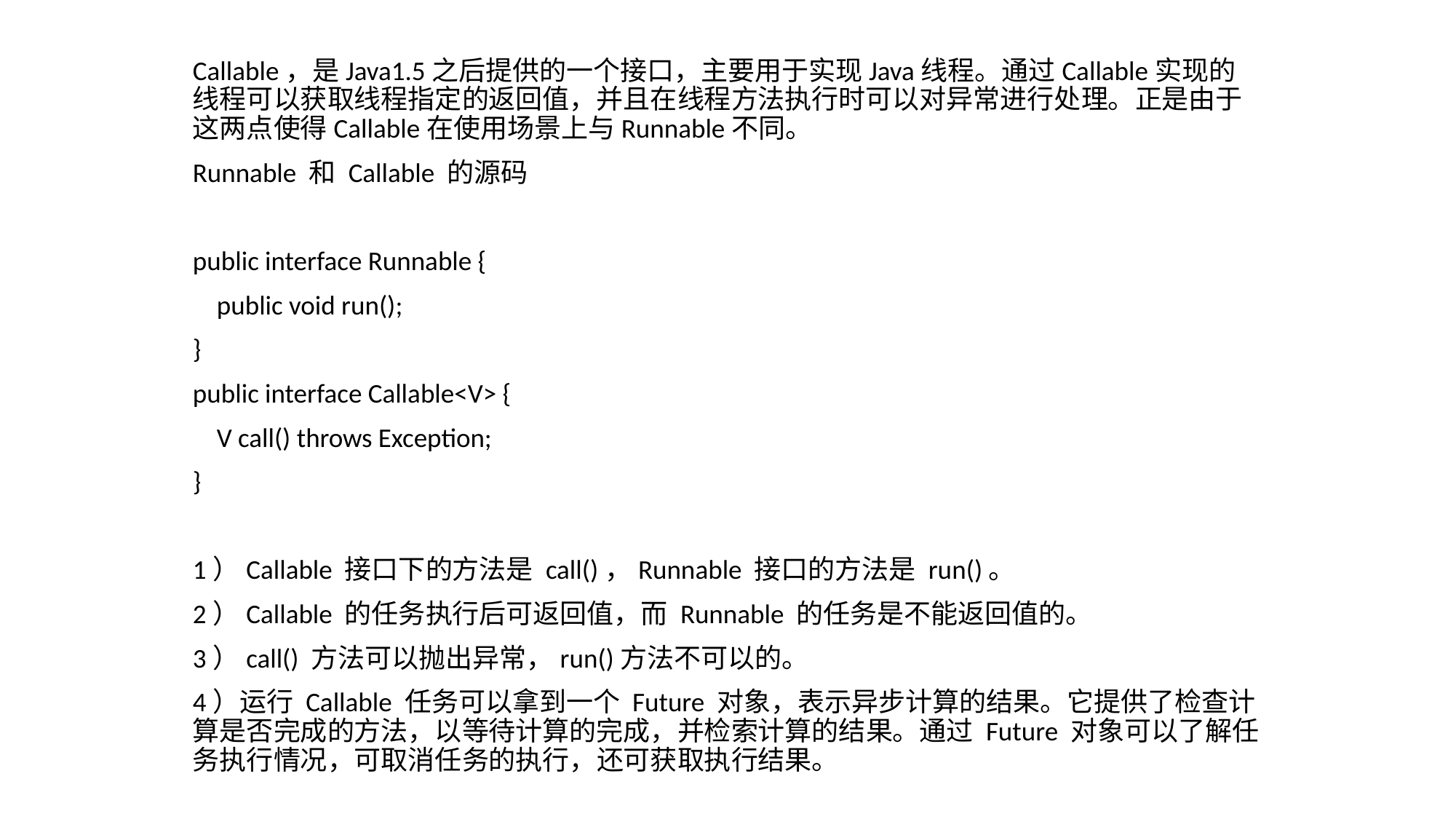

Callable，是Java1.5之后提供的一个接口，主要用于实现Java线程。通过Callable实现的线程可以获取线程指定的返回值，并且在线程方法执行时可以对异常进行处理。正是由于这两点使得Callable在使用场景上与Runnable不同。
Runnable 和 Callable 的源码

public interface Runnable {
    public void run();
}
public interface Callable<V> {
    V call() throws Exception;
}

1）Callable 接口下的方法是 call()，Runnable 接口的方法是 run()。
2）Callable 的任务执行后可返回值，而 Runnable 的任务是不能返回值的。
3）call() 方法可以抛出异常，run()方法不可以的。
4）运行 Callable 任务可以拿到一个 Future 对象，表示异步计算的结果。它提供了检查计算是否完成的方法，以等待计算的完成，并检索计算的结果。通过 Future 对象可以了解任务执行情况，可取消任务的执行，还可获取执行结果。